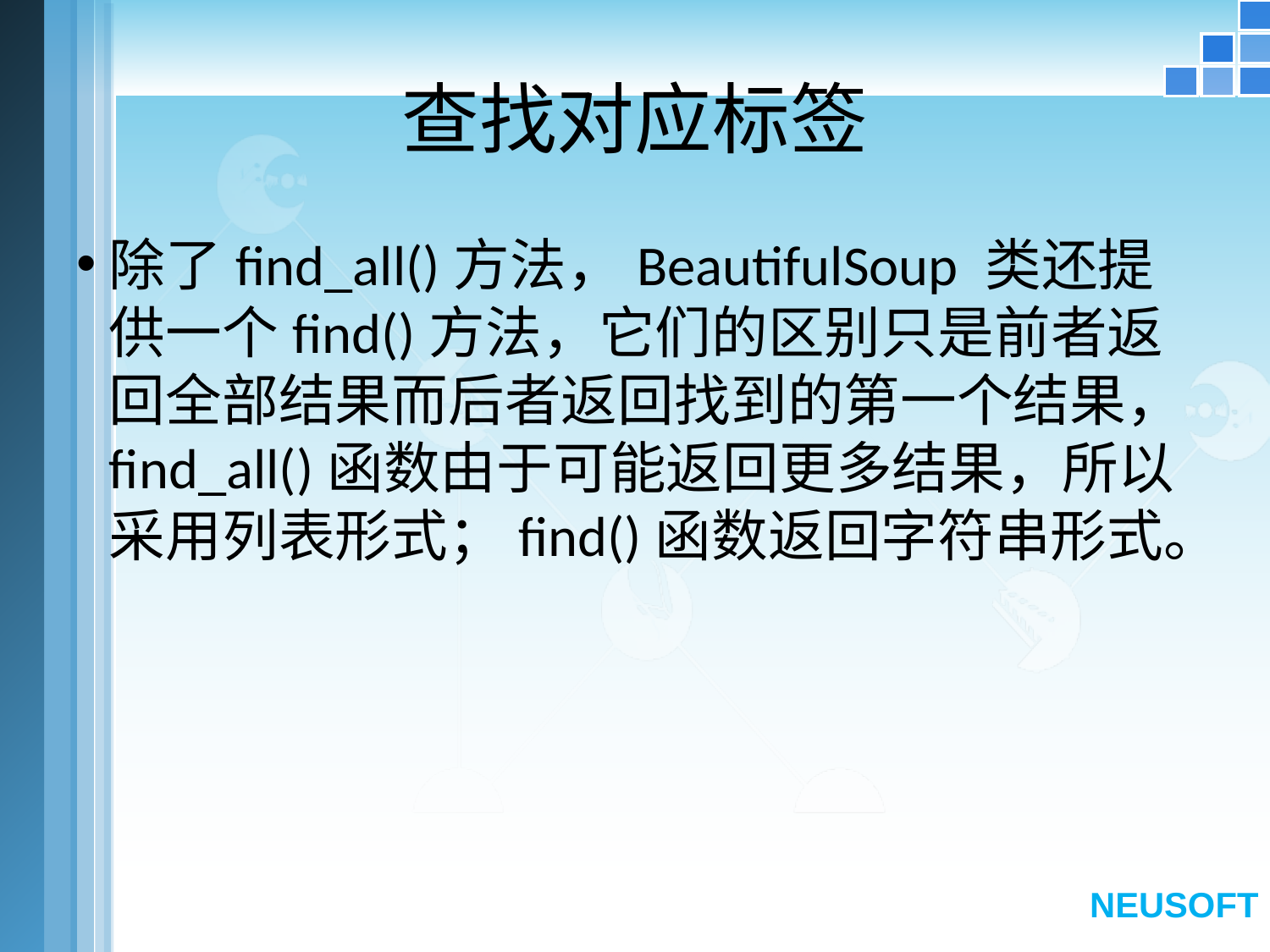

# 查找对应标签
除了find_all()方法，BeautifulSoup 类还提供一个find()方法，它们的区别只是前者返回全部结果而后者返回找到的第一个结果，find_all()函数由于可能返回更多结果，所以采用列表形式；find()函数返回字符串形式。